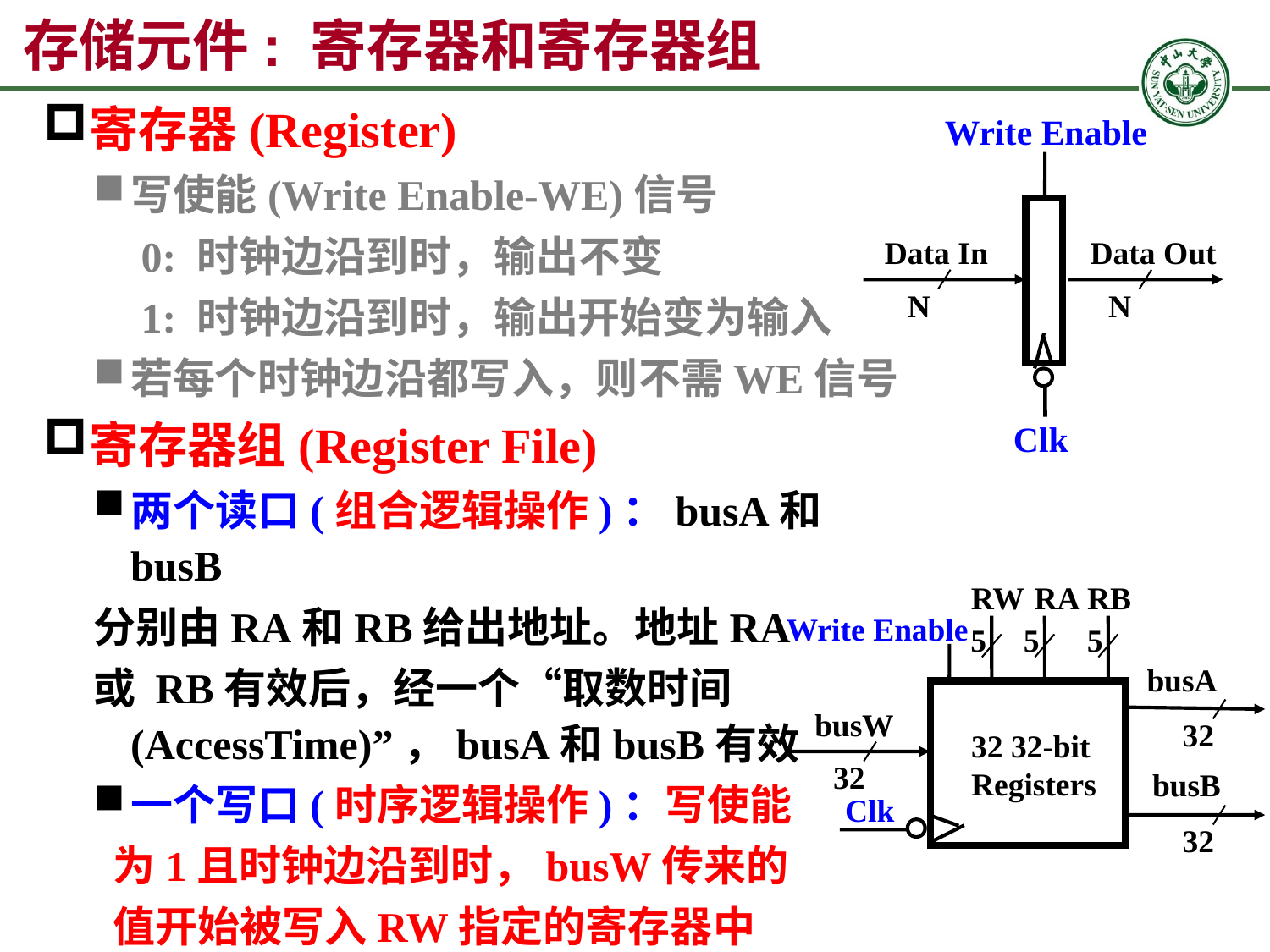

# 存储元件: 寄存器和寄存器组
寄存器(Register)
写使能(Write Enable-WE)信号
	 0: 时钟边沿到时，输出不变
	 1: 时钟边沿到时，输出开始变为输入
若每个时钟边沿都写入，则不需WE信号
寄存器组(Register File)
两个读口(组合逻辑操作)：busA和busB
分别由RA和RB给出地址。地址RA
或 RB有效后，经一个“取数时间(AccessTime)”，busA和busB有效
一个写口(时序逻辑操作)：写使能
 为1且时钟边沿到时，busW传来的
 值开始被写入RW指定的寄存器中
Write Enable

Data In
Data Out

N

N

Clk
RW
RA
RB
Write Enable
5
5
5

busA

busW

32
32 32-bit
Registers

32
busB
Clk

32